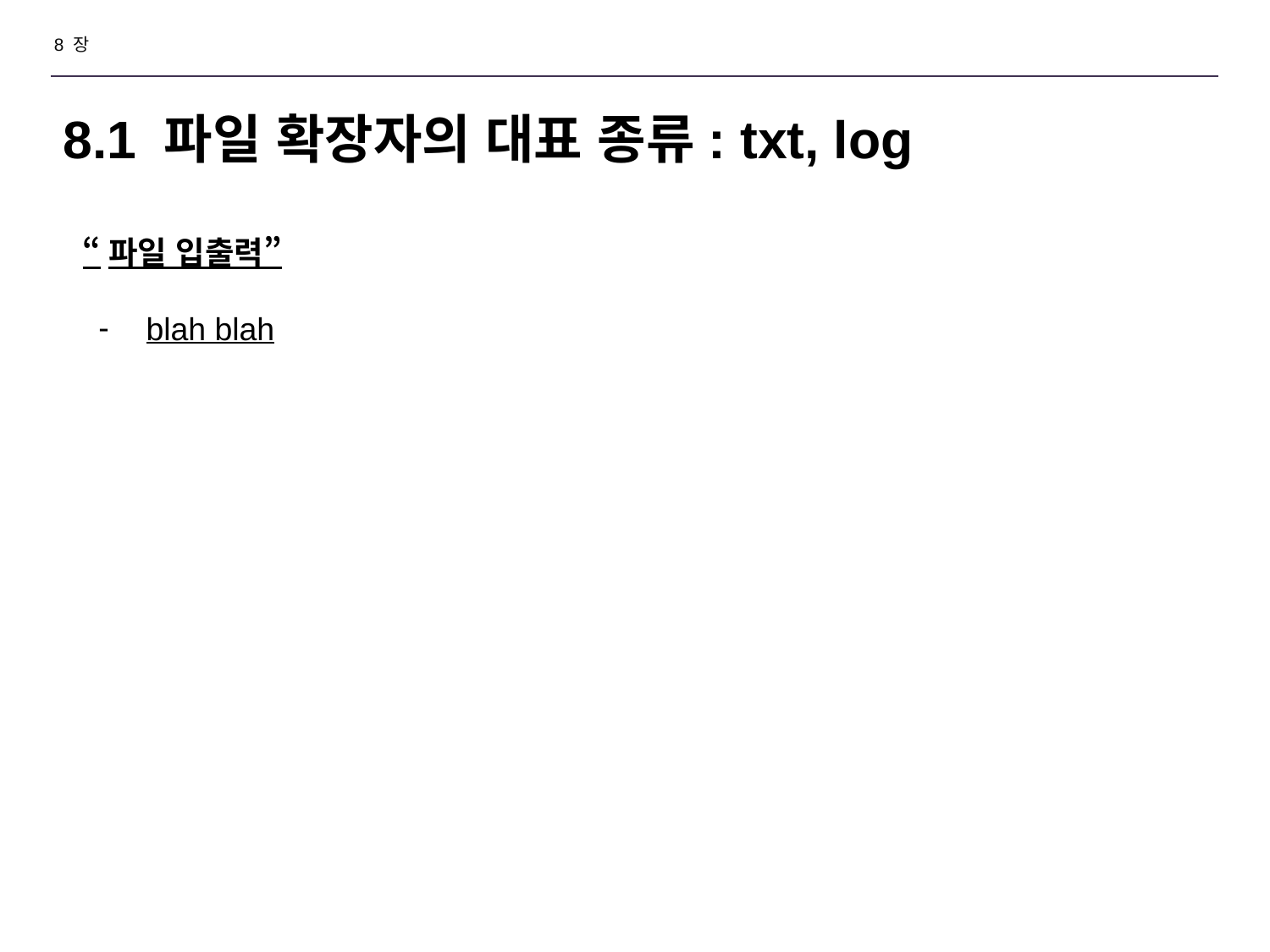

8 장
# 8.1 파일 확장자의 대표 종류: txt, log
“파일 입출력”

blah blah